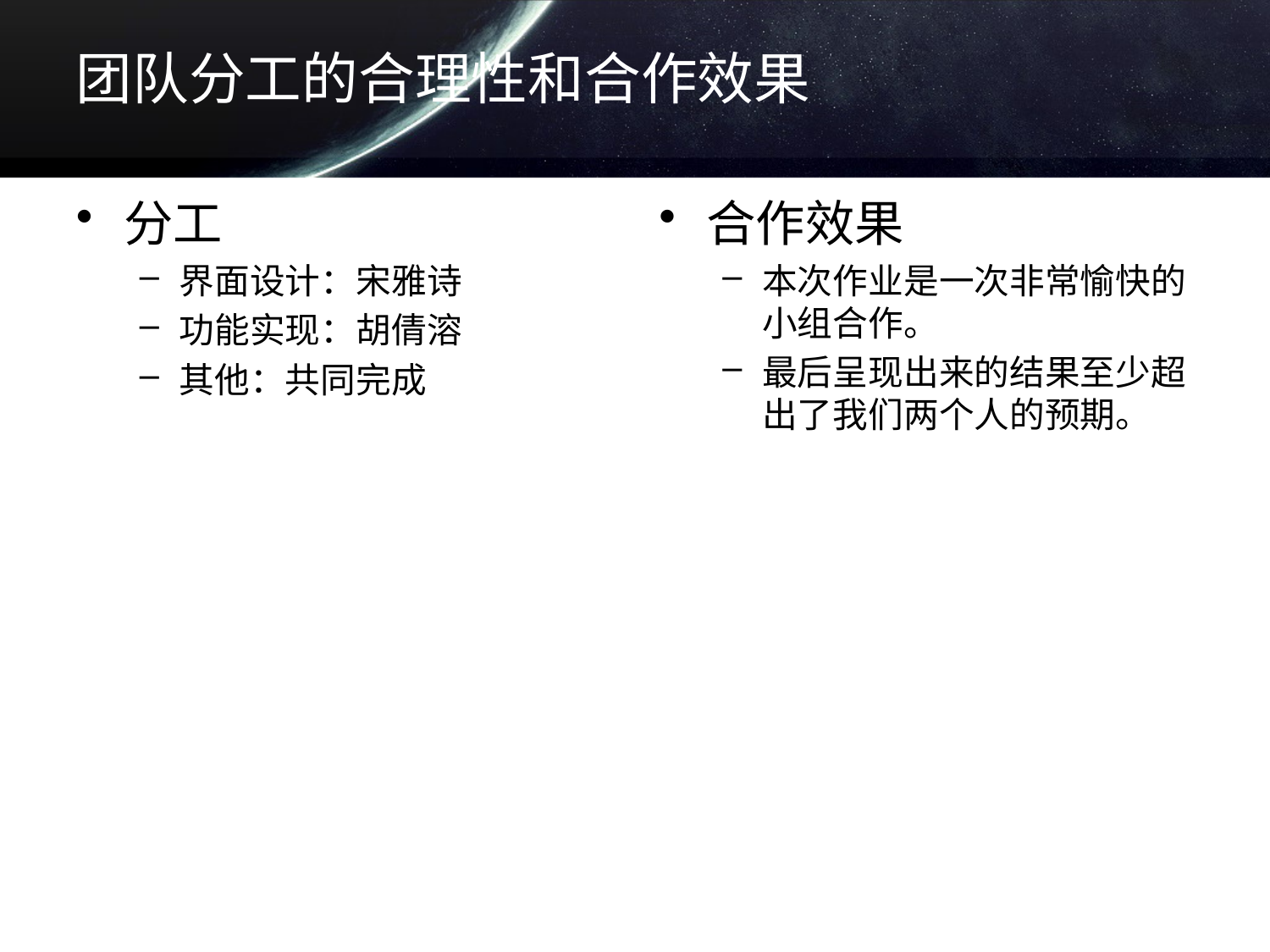

# 团队分工的合理性和合作效果
分工
界面设计：宋雅诗
功能实现：胡倩溶
其他：共同完成
合作效果
本次作业是一次非常愉快的小组合作。
最后呈现出来的结果至少超出了我们两个人的预期。